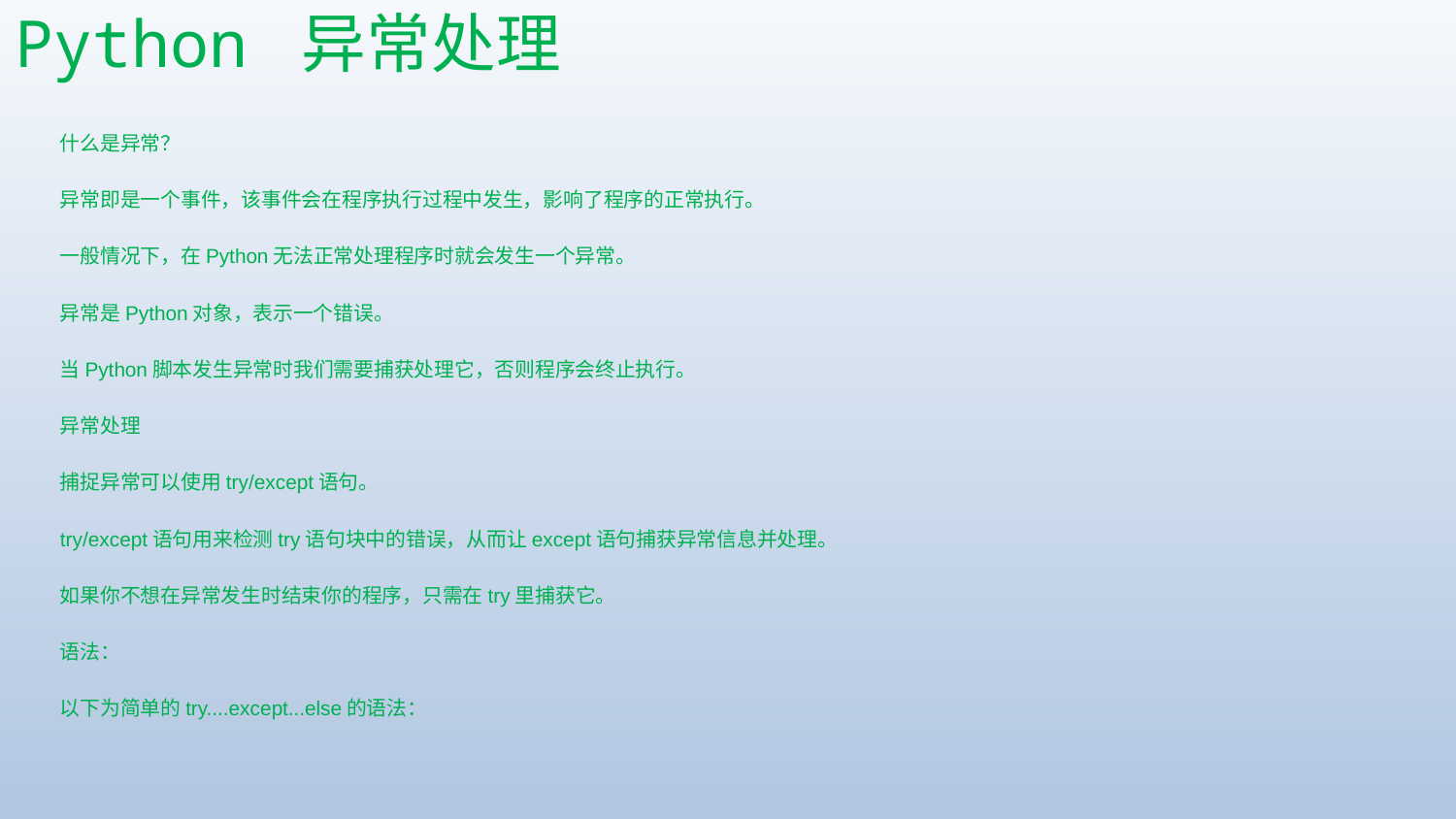

# Python 异常处理
什么是异常？
异常即是一个事件，该事件会在程序执行过程中发生，影响了程序的正常执行。
一般情况下，在Python无法正常处理程序时就会发生一个异常。
异常是Python对象，表示一个错误。
当Python脚本发生异常时我们需要捕获处理它，否则程序会终止执行。
异常处理
捕捉异常可以使用try/except语句。
try/except语句用来检测try语句块中的错误，从而让except语句捕获异常信息并处理。
如果你不想在异常发生时结束你的程序，只需在try里捕获它。
语法：
以下为简单的try....except...else的语法：